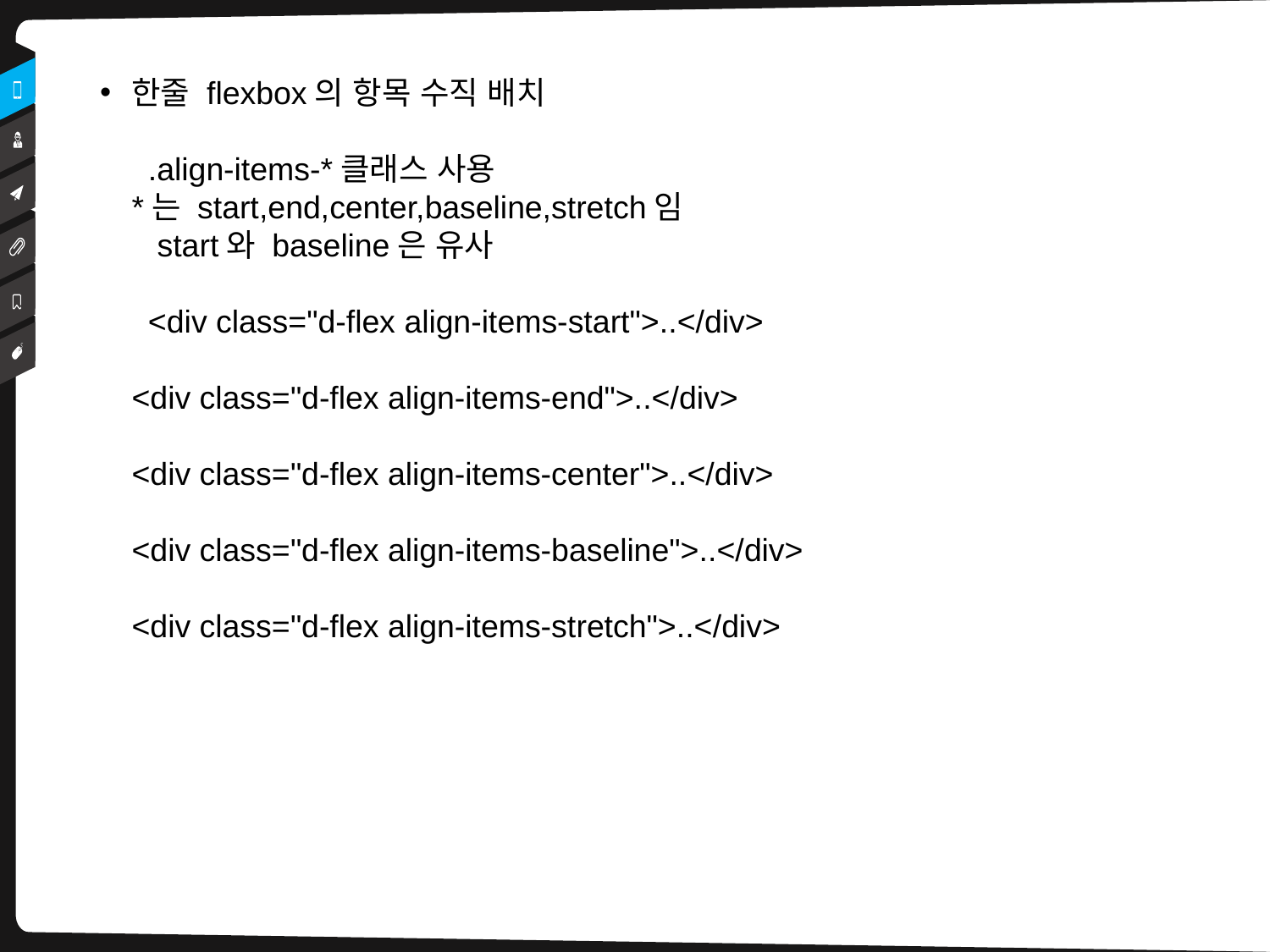

한줄 flexbox의 항목 수직 배치
 .align-items-*클래스 사용
*는 start,end,center,baseline,stretch임
  start와 baseline은 유사
 <div class="d-flex align-items-start">..</div>
<div class="d-flex align-items-end">..</div>
<div class="d-flex align-items-center">..</div>
<div class="d-flex align-items-baseline">..</div>
<div class="d-flex align-items-stretch">..</div>